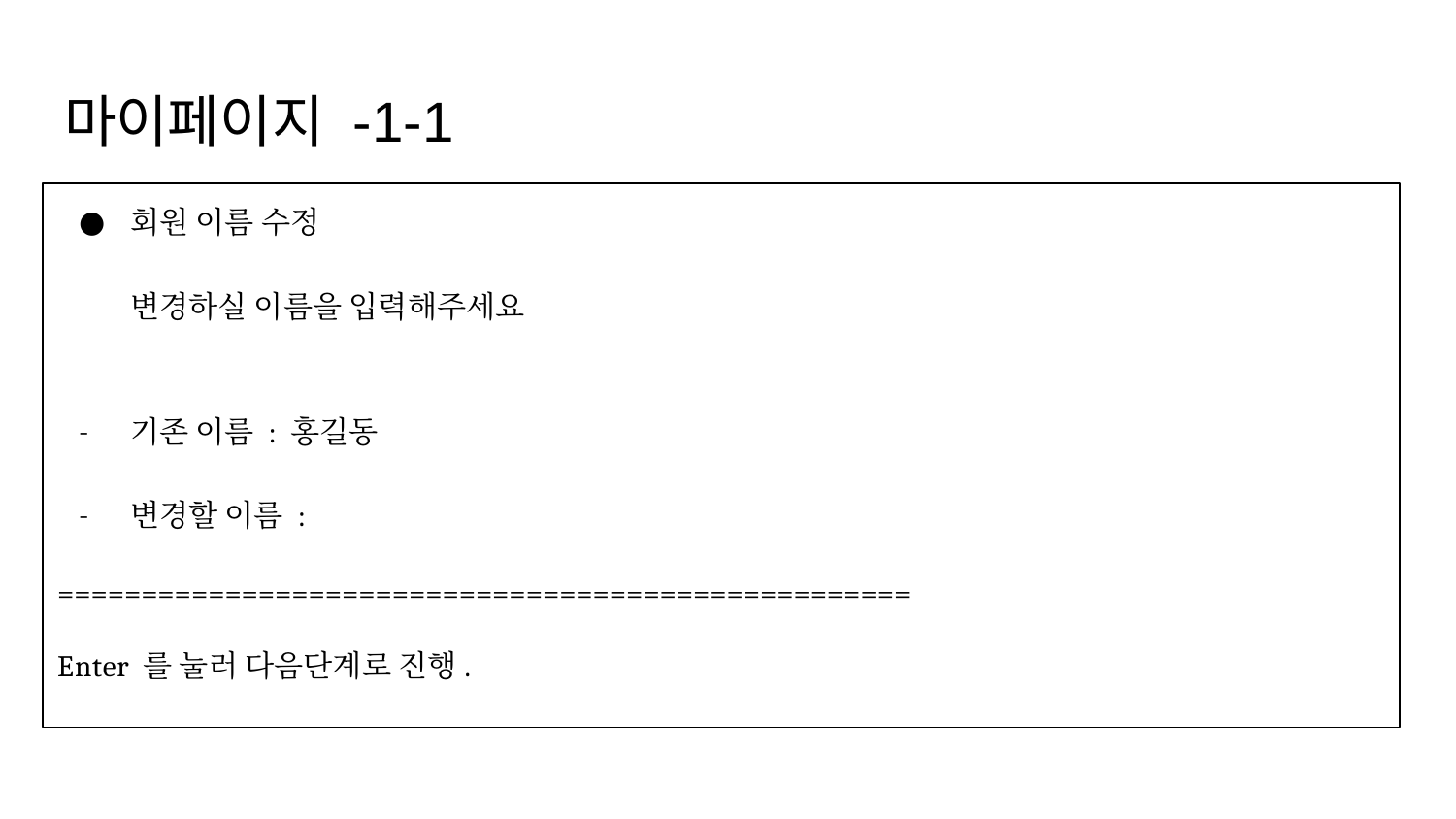

# 마이페이지 -1-1
회원 이름 수정

변경하실 이름을 입력해주세요

기존 이름 : 홍길동

변경할 이름 :

===================================================

Enter 를 눌러 다음단계로 진행.